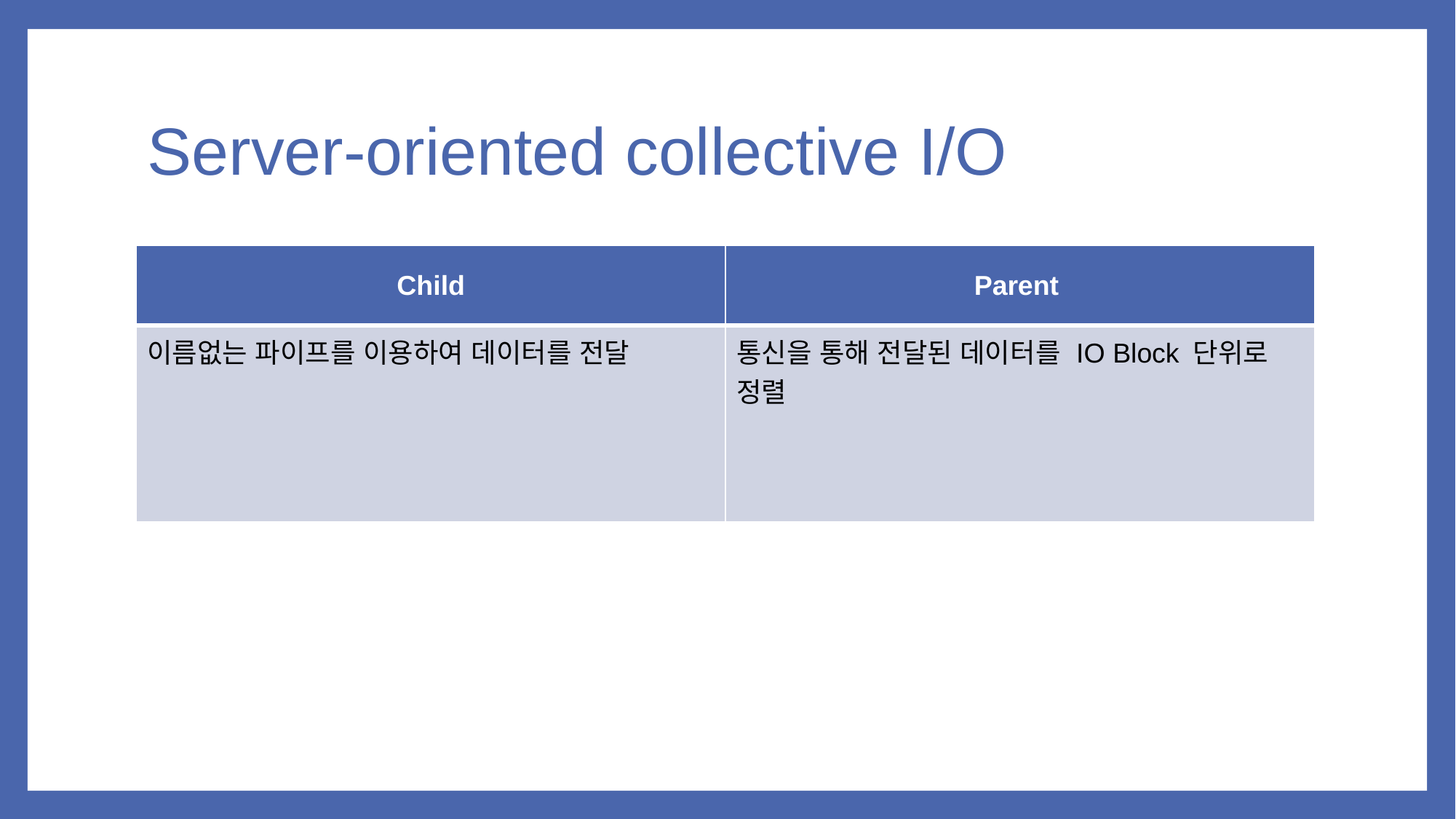

# Server-oriented collective I/O
| Child | Parent |
| --- | --- |
| 이름없는 파이프를 이용하여 데이터를 전달 | 통신을 통해 전달된 데이터를 IO Block 단위로 정렬 |